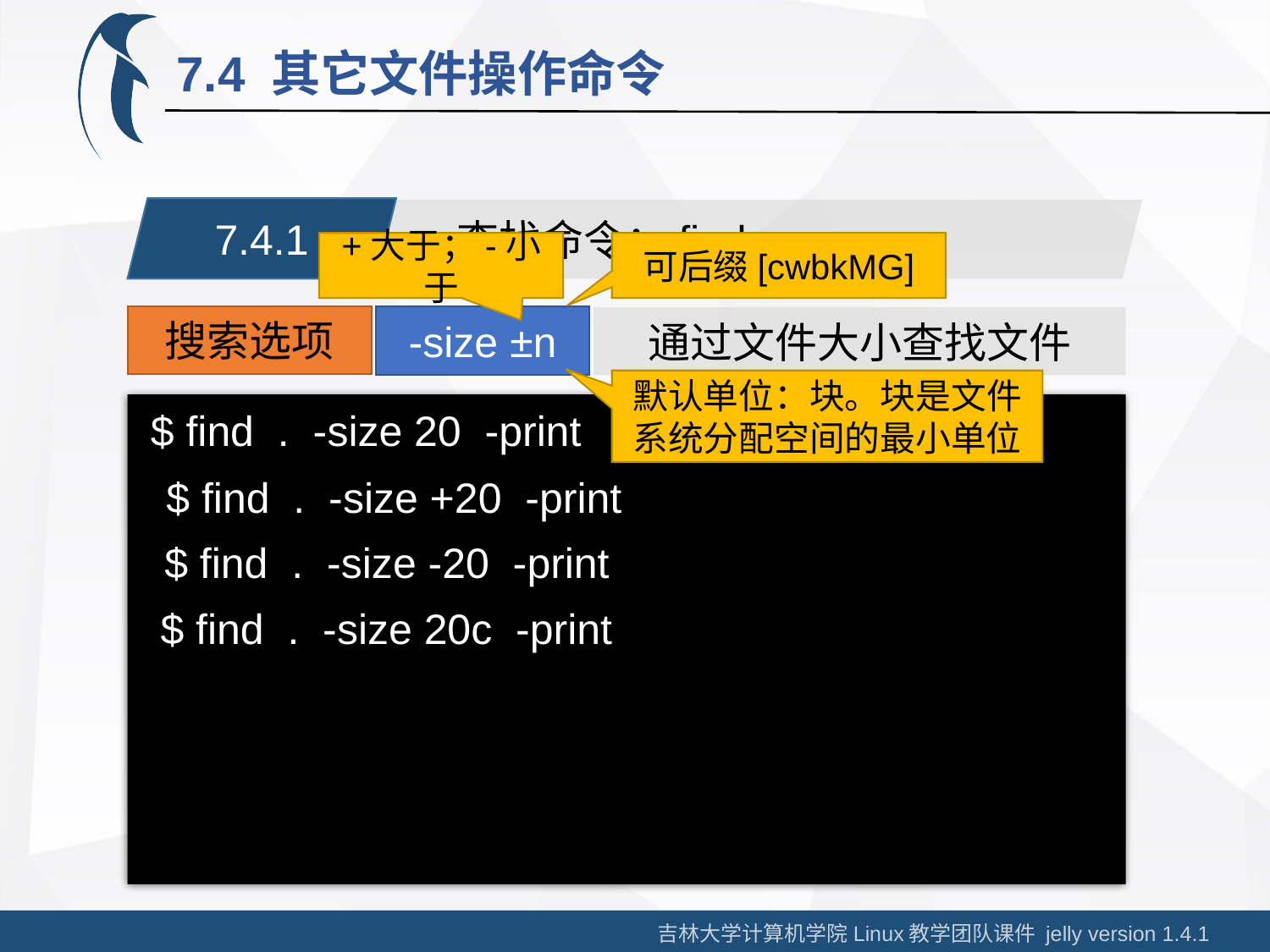

7.4 其它文件操作命令
7.4.1
查找命令：find
+大于；-小于
可后缀[cwbkMG]
搜索选项
-size ±n
通过文件大小查找文件
默认单位：块。块是文件系统分配空间的最小单位

$ find  .  -size 20  -print
$ find  .  -size +20  -print
$ find  .  -size -20  -print
$ find  .  -size 20c  -print